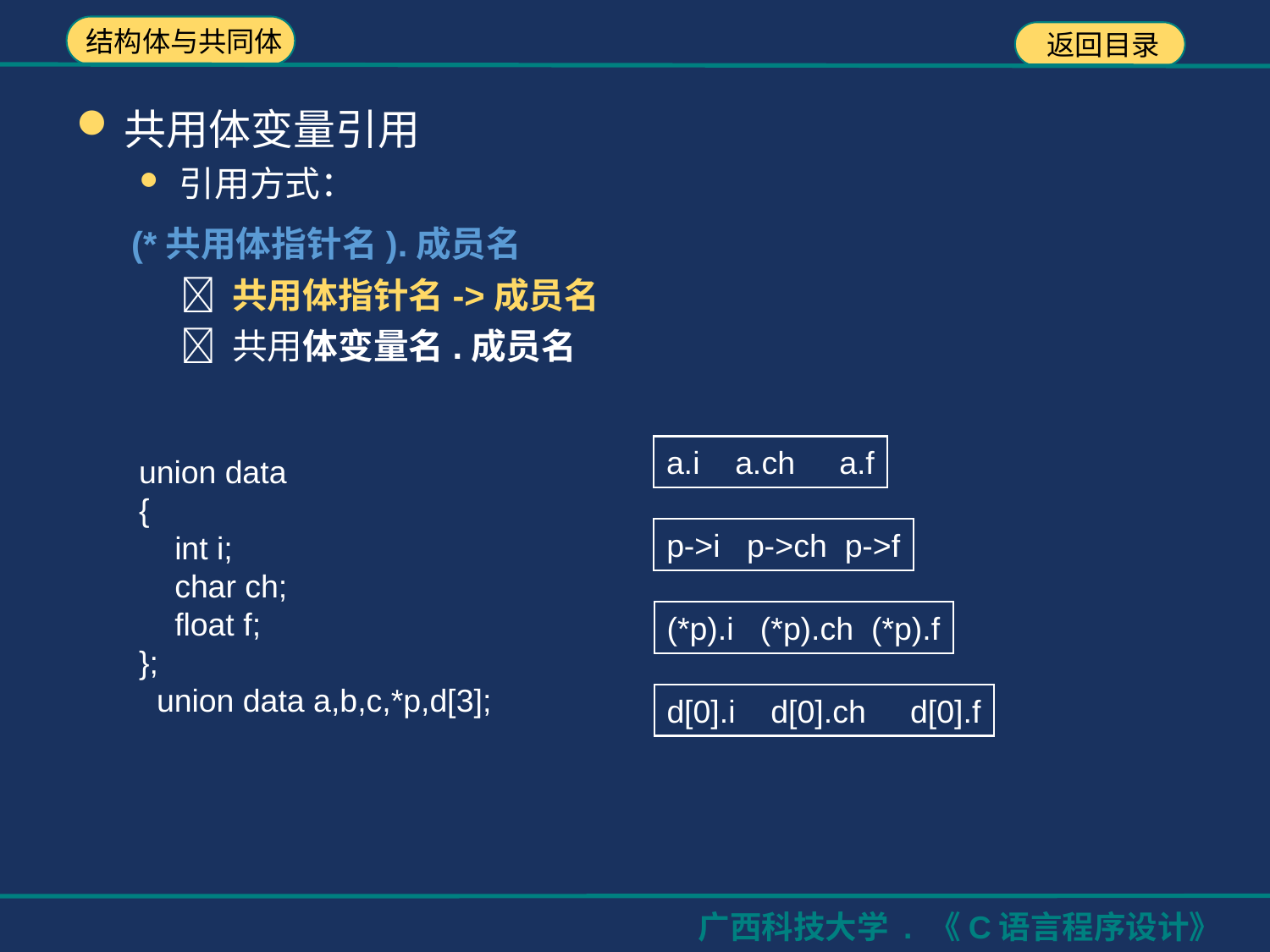

共用体变量引用
引用方式：
    (*共用体指针名).成员名
            ⇔ 共用体指针名->成员名
            ⇔ 共用体变量名.成员名

a.i    a.ch     a.f
union data
{
    int i;
    char ch;
    float f;
};
  union data a,b,c,*p,d[3];
p->i   p->ch  p->f
(*p).i   (*p).ch  (*p).f
d[0].i    d[0].ch     d[0].f